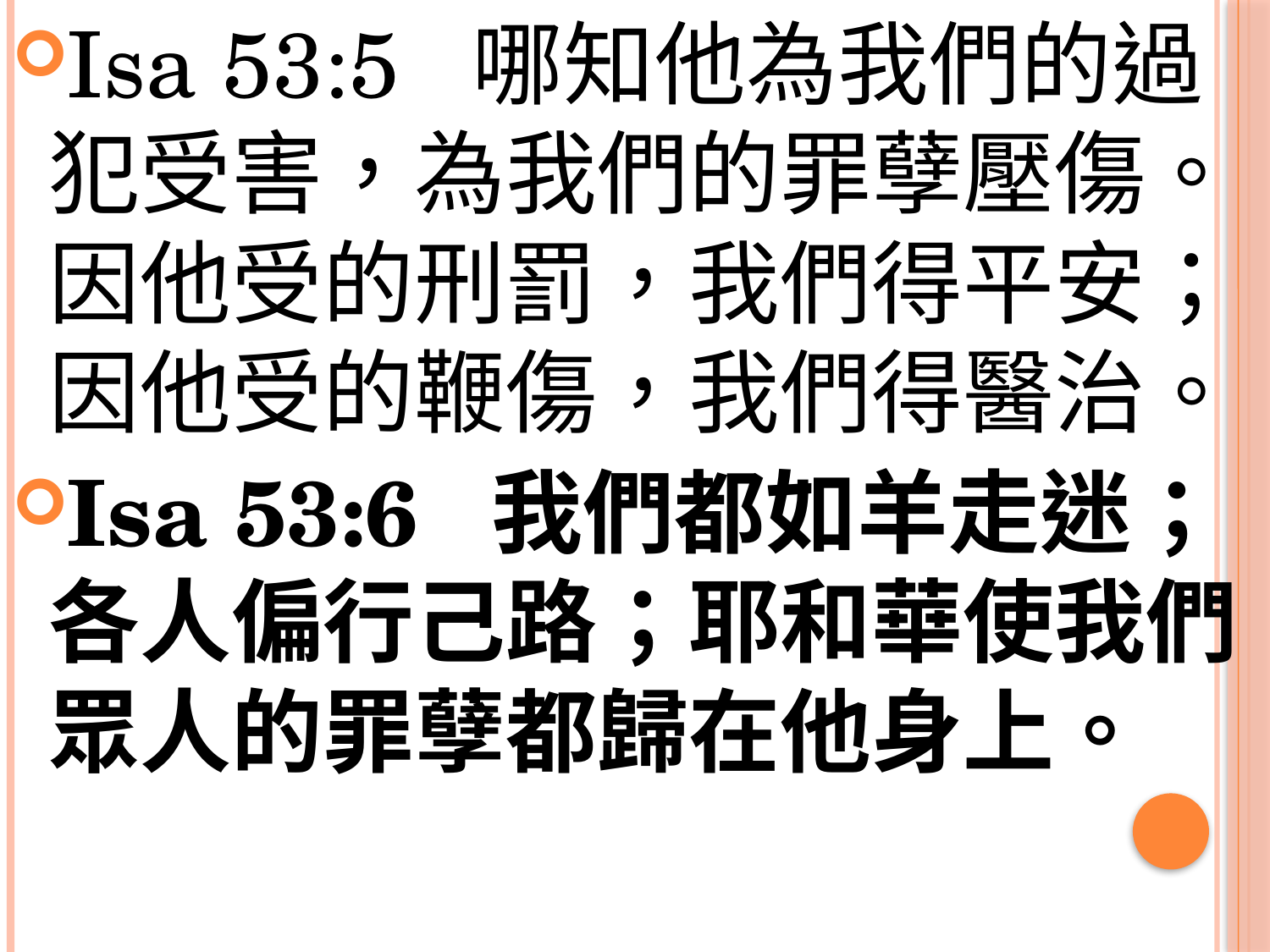

Isa 53:5  哪知他為我們的過犯受害，為我們的罪孽壓傷。因他受的刑罰，我們得平安；因他受的鞭傷，我們得醫治。
Isa 53:6  我們都如羊走迷；各人偏行己路；耶和華使我們眾人的罪孽都歸在他身上。